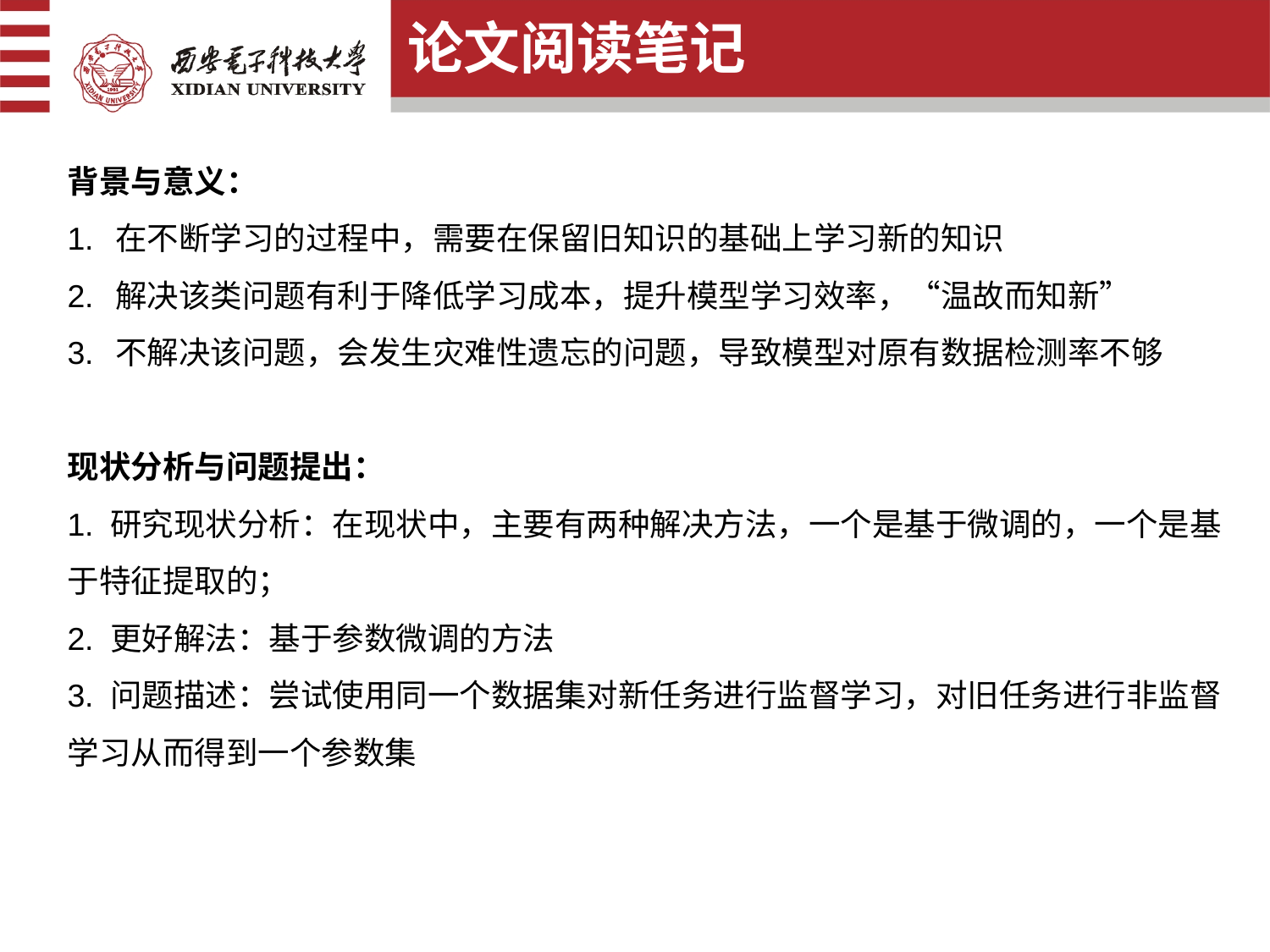

论文阅读笔记
背景与意义：
在不断学习的过程中，需要在保留旧知识的基础上学习新的知识
解决该类问题有利于降低学习成本，提升模型学习效率，“温故而知新”
不解决该问题，会发生灾难性遗忘的问题，导致模型对原有数据检测率不够

现状分析与问题提出：
1. 研究现状分析：在现状中，主要有两种解决方法，一个是基于微调的，一个是基于特征提取的；
2. 更好解法：基于参数微调的方法
3. 问题描述：尝试使用同一个数据集对新任务进行监督学习，对旧任务进行非监督学习从而得到一个参数集